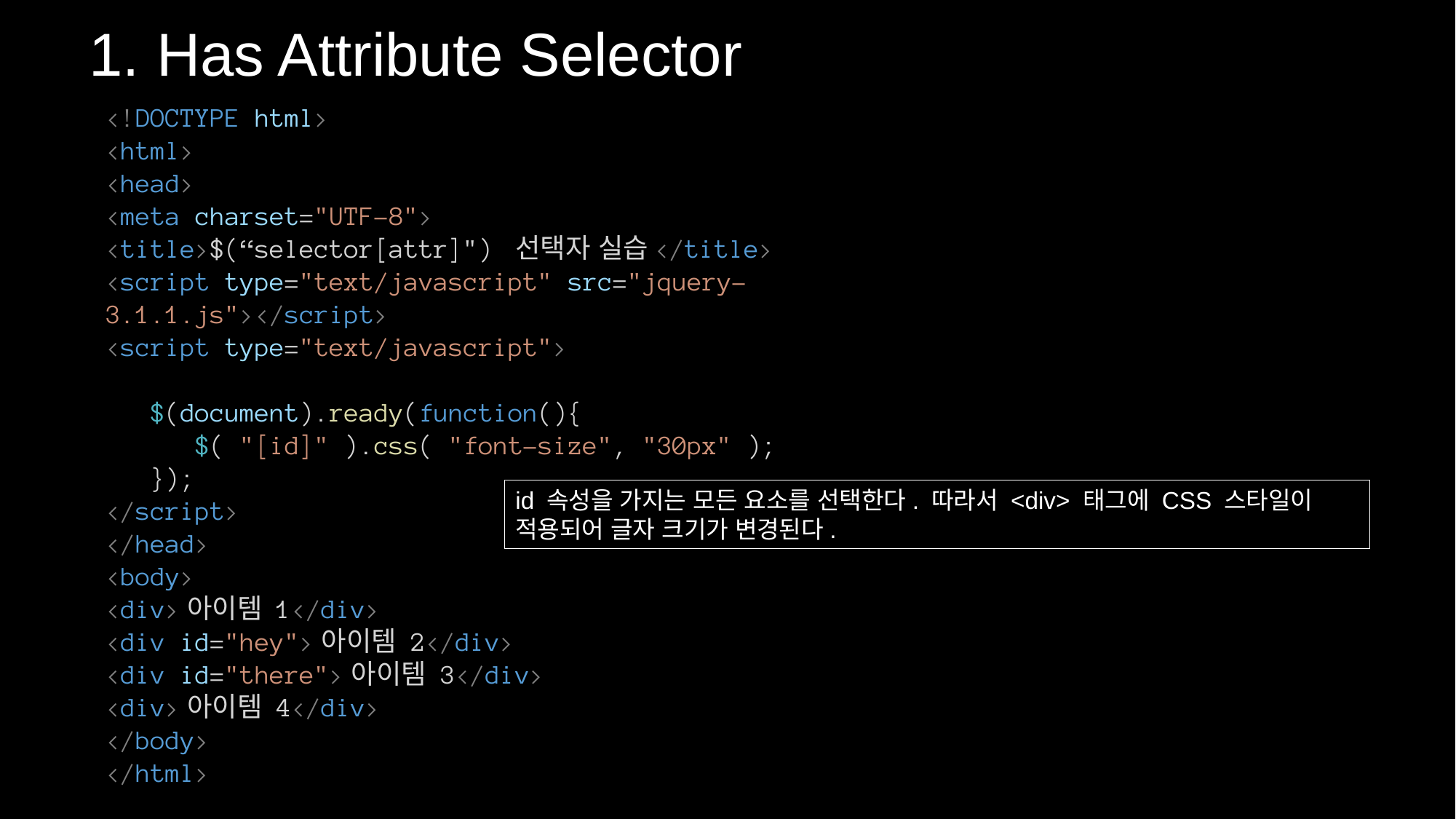

1. Has Attribute Selector
<!DOCTYPE html>
<html>
<head>
<meta charset="UTF-8">
<title>$(“selector[attr]") 선택자 실습</title>
<script type="text/javascript" src="jquery-3.1.1.js"></script>
<script type="text/javascript">
   $(document).ready(function(){
      $( "[id]" ).css( "font-size", "30px" );
   });
</script>
</head>
<body>
<div>아이템 1</div>
<div id="hey">아이템 2</div>
<div id="there">아이템 3</div>
<div>아이템 4</div>
</body>
</html>
id 속성을 가지는 모든 요소를 선택한다. 따라서 <div> 태그에 CSS 스타일이 적용되어 글자 크기가 변경된다.